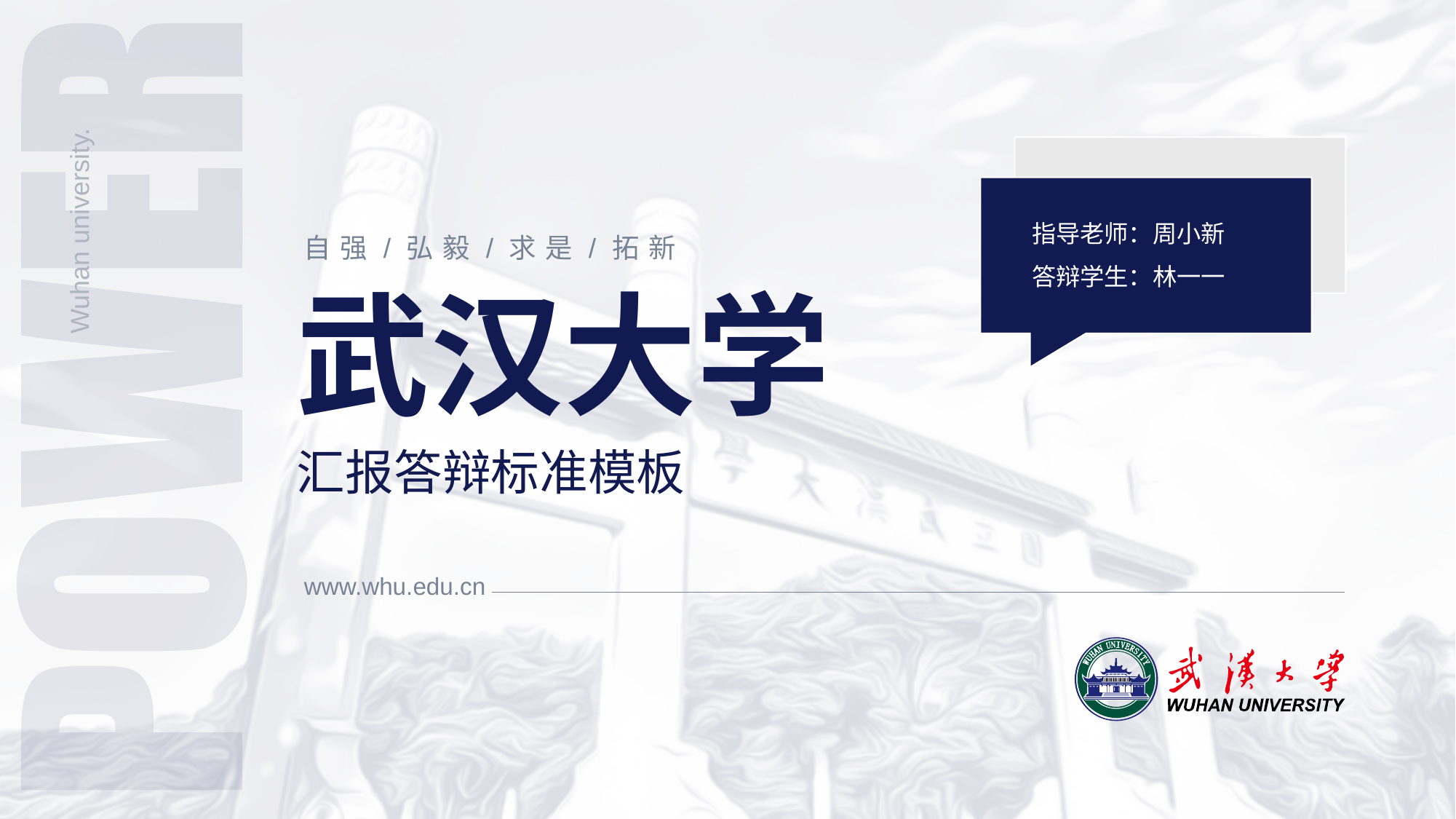

# 武汉大学
指导老师：周小新
自强/弘毅/求是/拓新
答辩学生：林一一
汇报答辩标准模板
www.whu.edu.cn